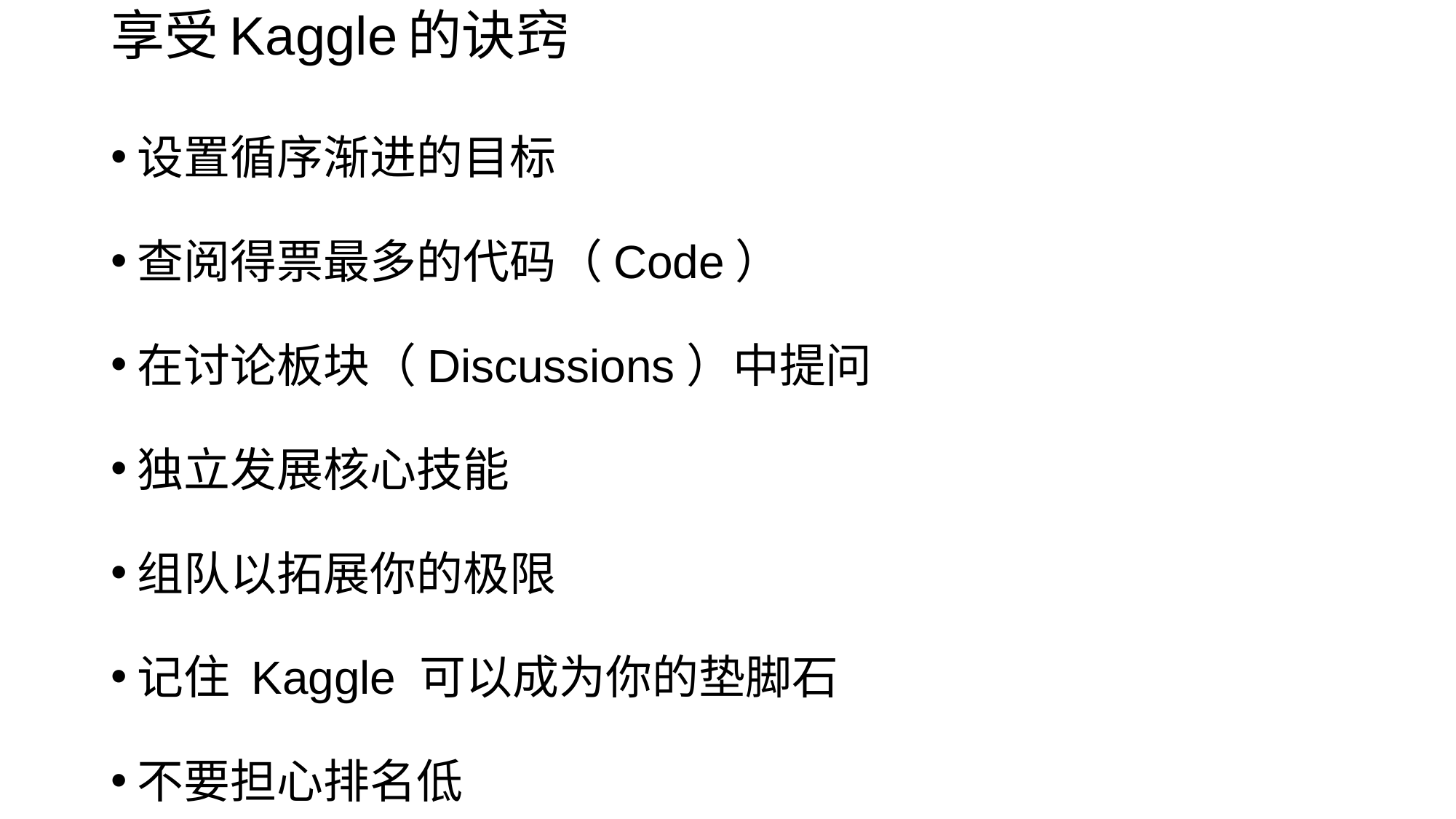

# 享受Kaggle的诀窍
设置循序渐进的目标
查阅得票最多的代码（Code）
在讨论板块（Discussions）中提问
独立发展核心技能
组队以拓展你的极限
记住 Kaggle 可以成为你的垫脚石
不要担心排名低